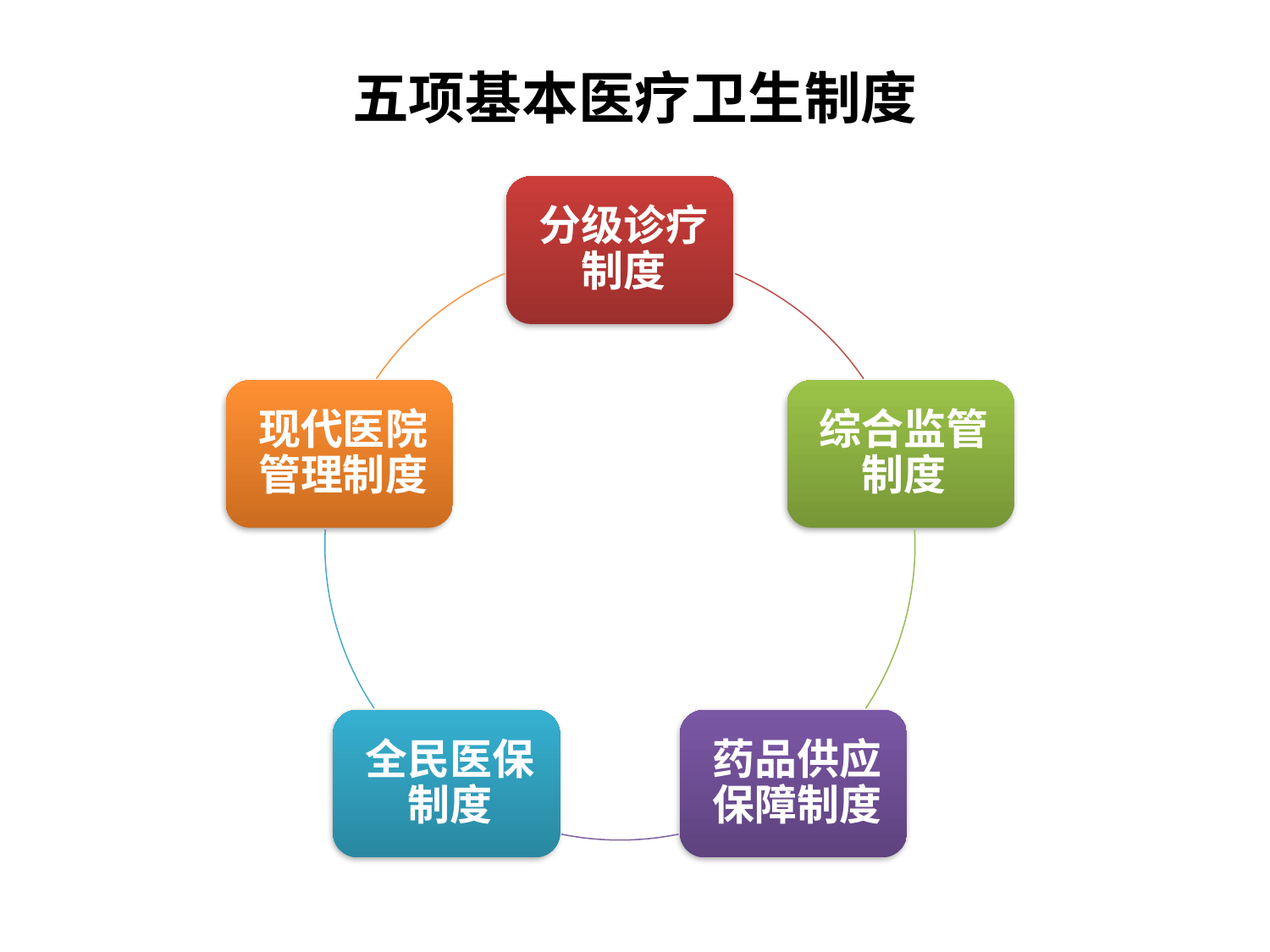

五项基本医疗卫生制度
分级诊疗制度
综合监管制度
药品供应保障制度
全民医保制度
现代医院管理制度